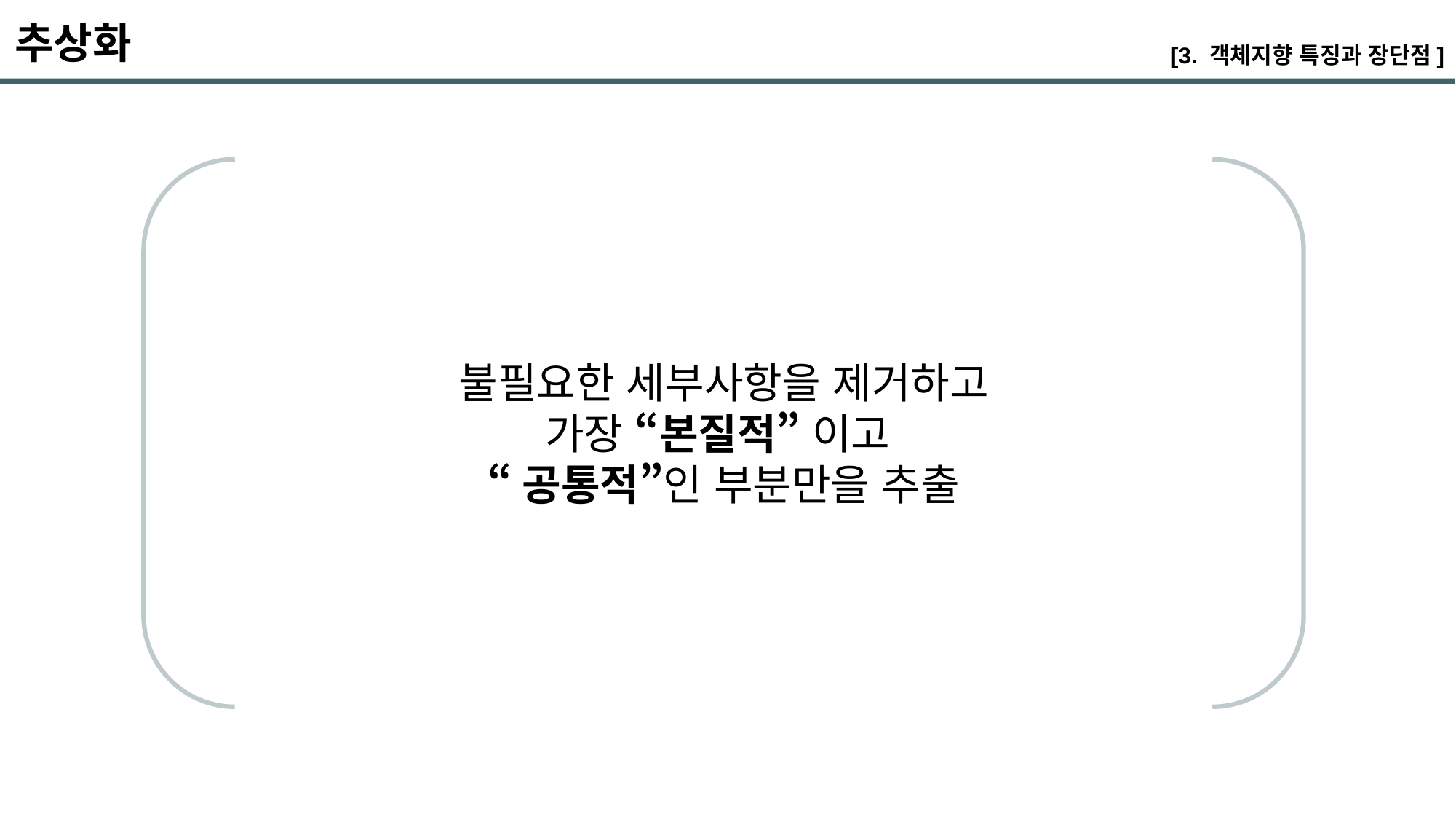

추상화
[3. 객체지향 특징과 장단점]

불필요한 세부사항을 제거하고
가장 “본질적” 이고
“공통적”인 부분만을 추출